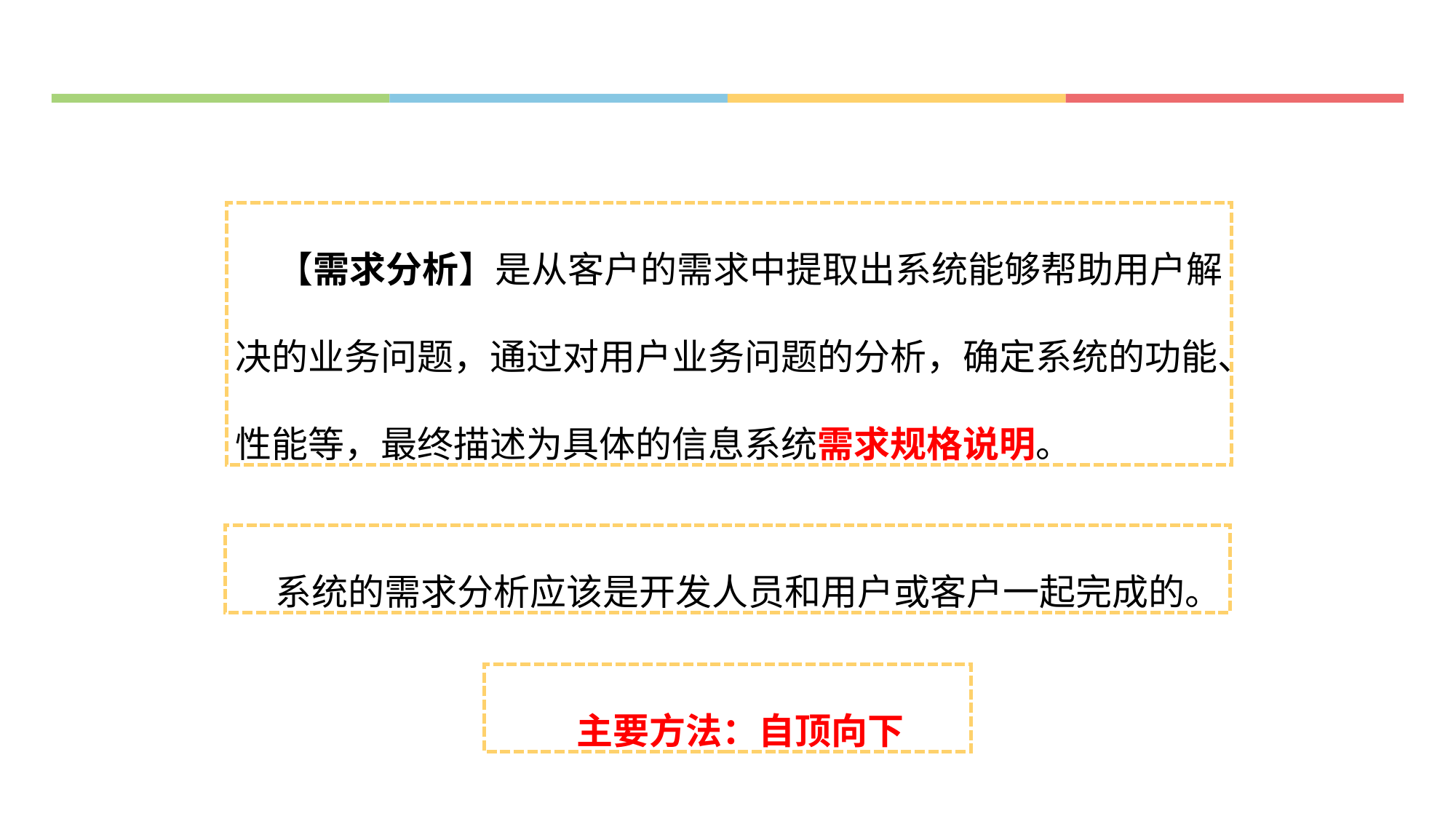

【需求分析】是从客户的需求中提取出系统能够帮助用户解决的业务问题，通过对用户业务问题的分析，确定系统的功能、性能等，最终描述为具体的信息系统需求规格说明。
    系统的需求分析应该是开发人员和用户或客户一起完成的。
 主要方法：自顶向下